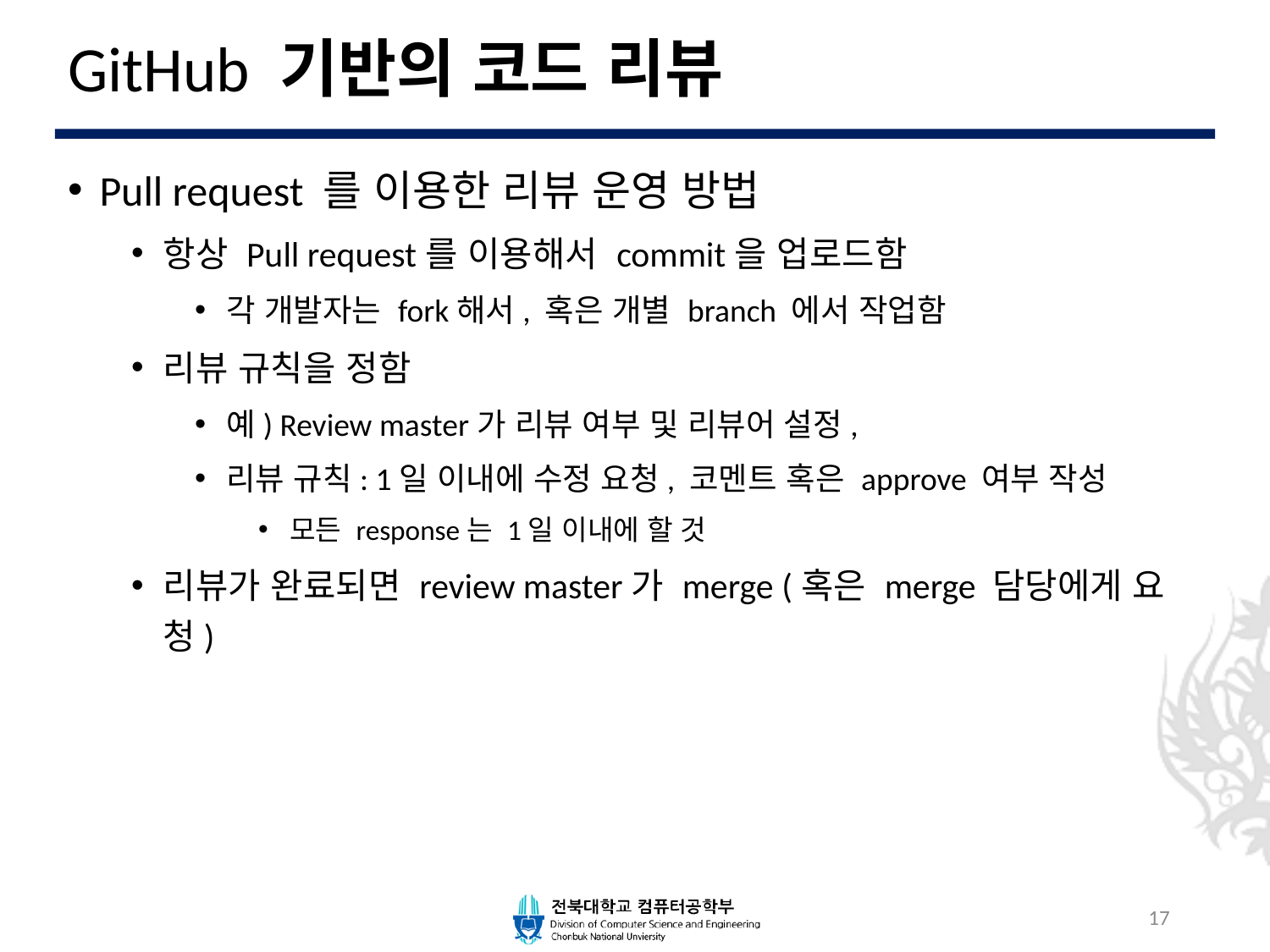

# GitHub 기반의 코드 리뷰
Pull request 를 이용한 리뷰 운영 방법
항상 Pull request를 이용해서 commit을 업로드함
각 개발자는 fork해서, 혹은 개별 branch 에서 작업함
리뷰 규칙을 정함
예) Review master가 리뷰 여부 및 리뷰어 설정,
리뷰 규칙: 1일 이내에 수정 요청, 코멘트 혹은 approve 여부 작성
모든 response는 1일 이내에 할 것
리뷰가 완료되면 review master가 merge (혹은 merge 담당에게 요청)

17